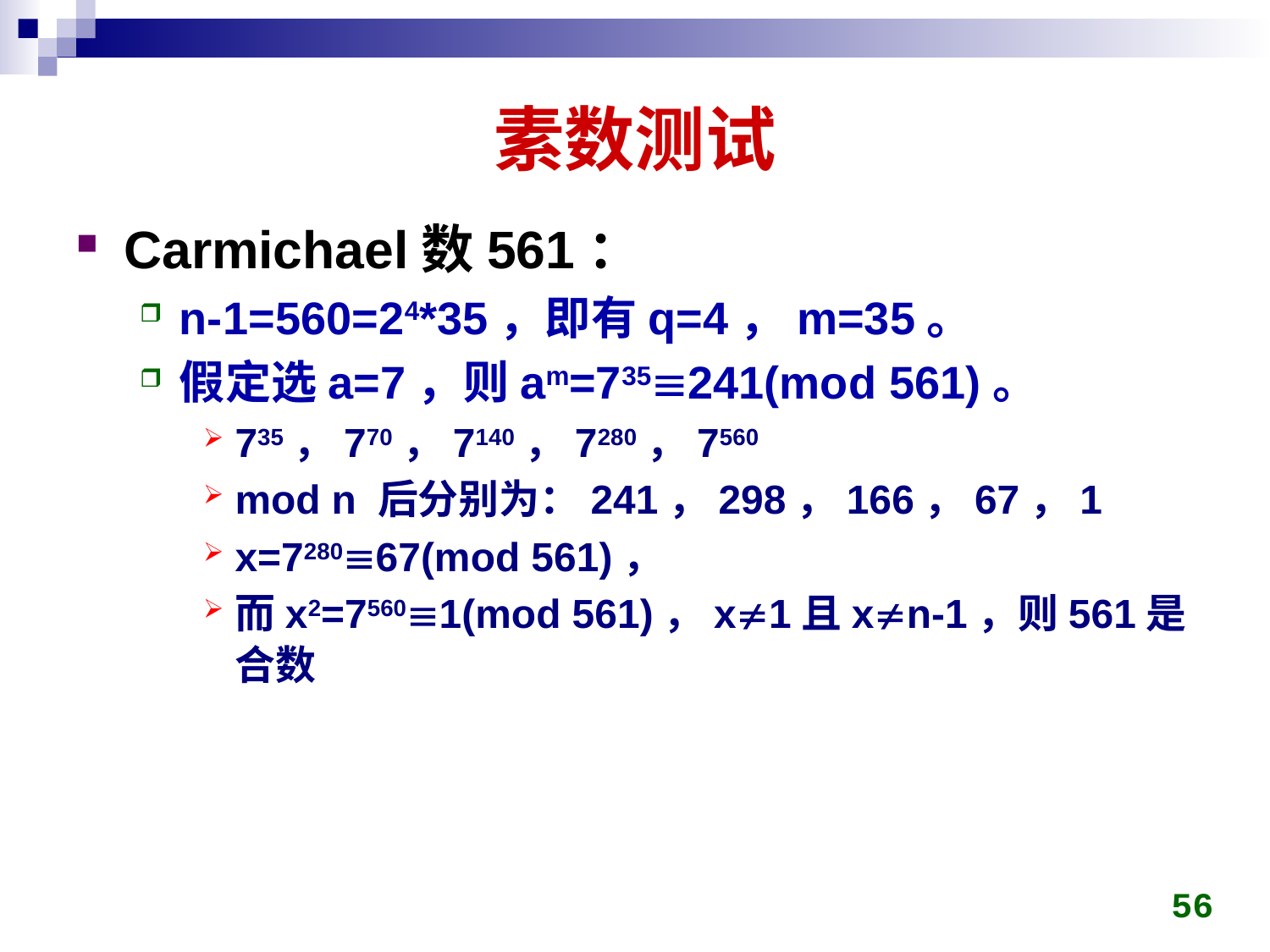

# 素数测试
Carmichael数561：
n-1=560=24*35，即有q=4，m=35。
假定选a=7，则am=735≡241(mod 561)。
735，770，7140，7280，7560
mod n 后分别为：241，298，166，67，1
x=7280≡67(mod 561)，
而x2=7560≡1(mod 561)，x≠1且x≠n-1，则561是合数

56